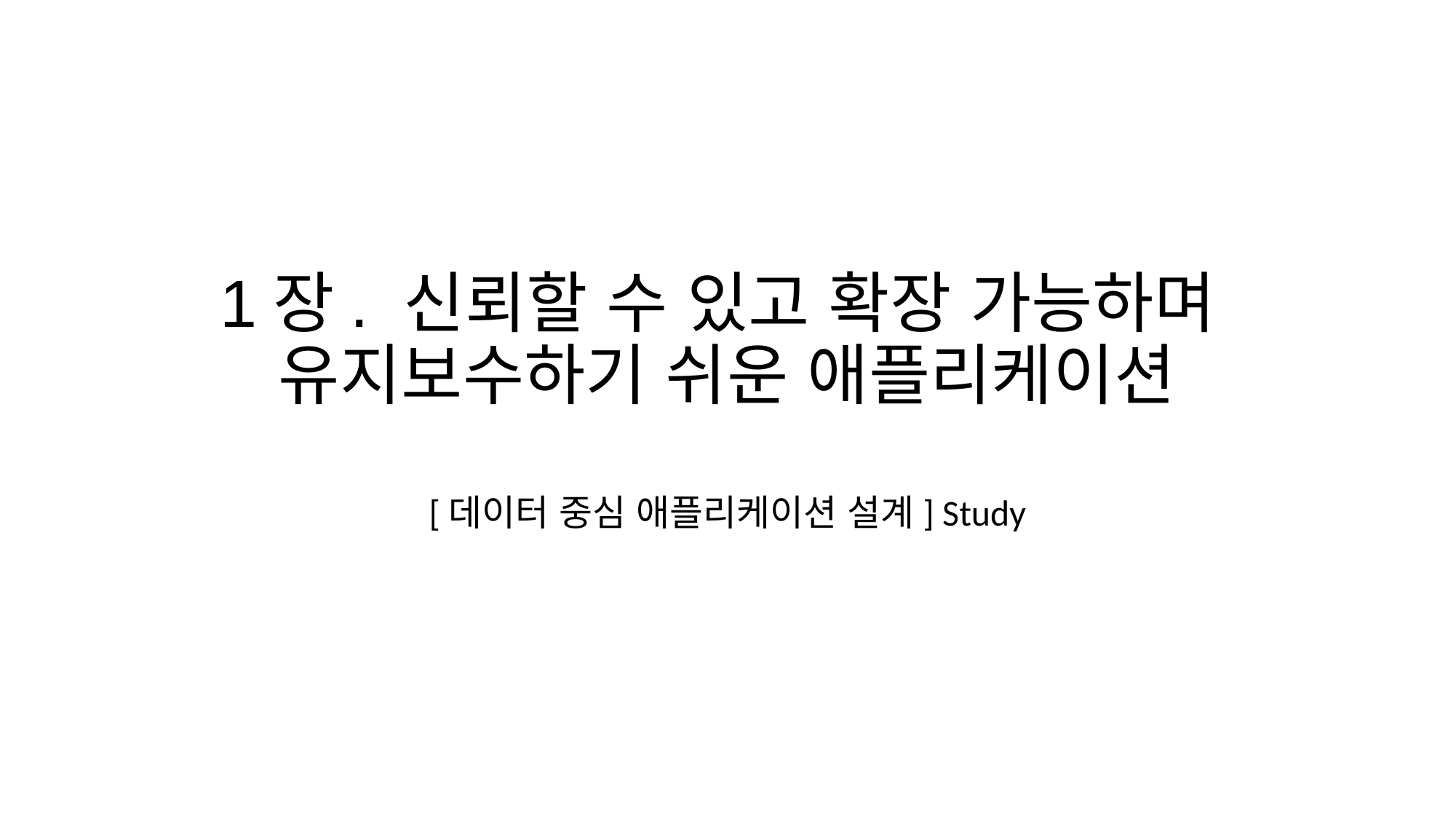

# 1장. 신뢰할 수 있고 확장 가능하며 유지보수하기 쉬운 애플리케이션

[데이터 중심 애플리케이션 설계] Study